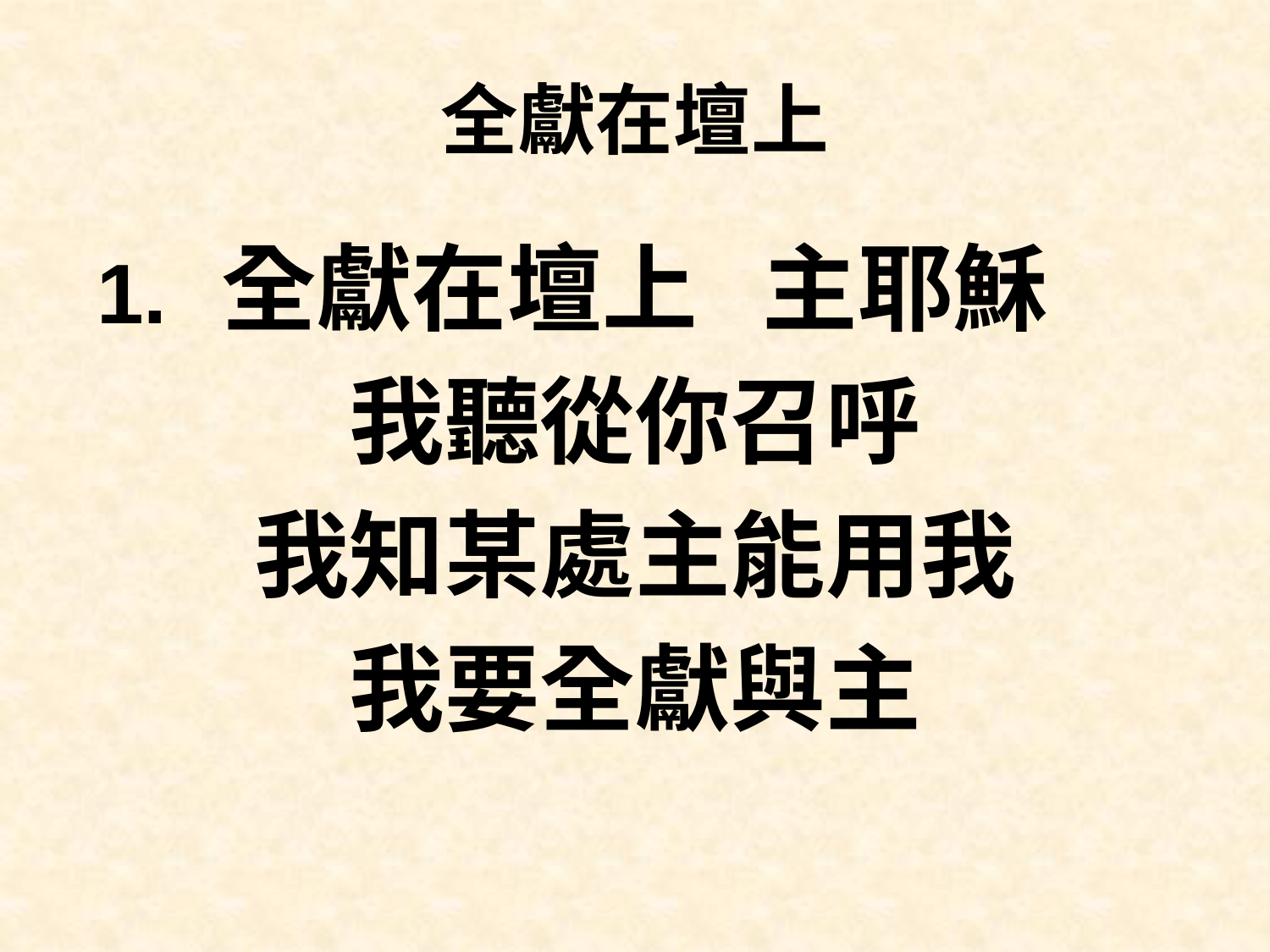

# 全獻在壇上
全獻在壇上   主耶穌
我聽從你召呼
我知某處主能用我
我要全獻與主
1.